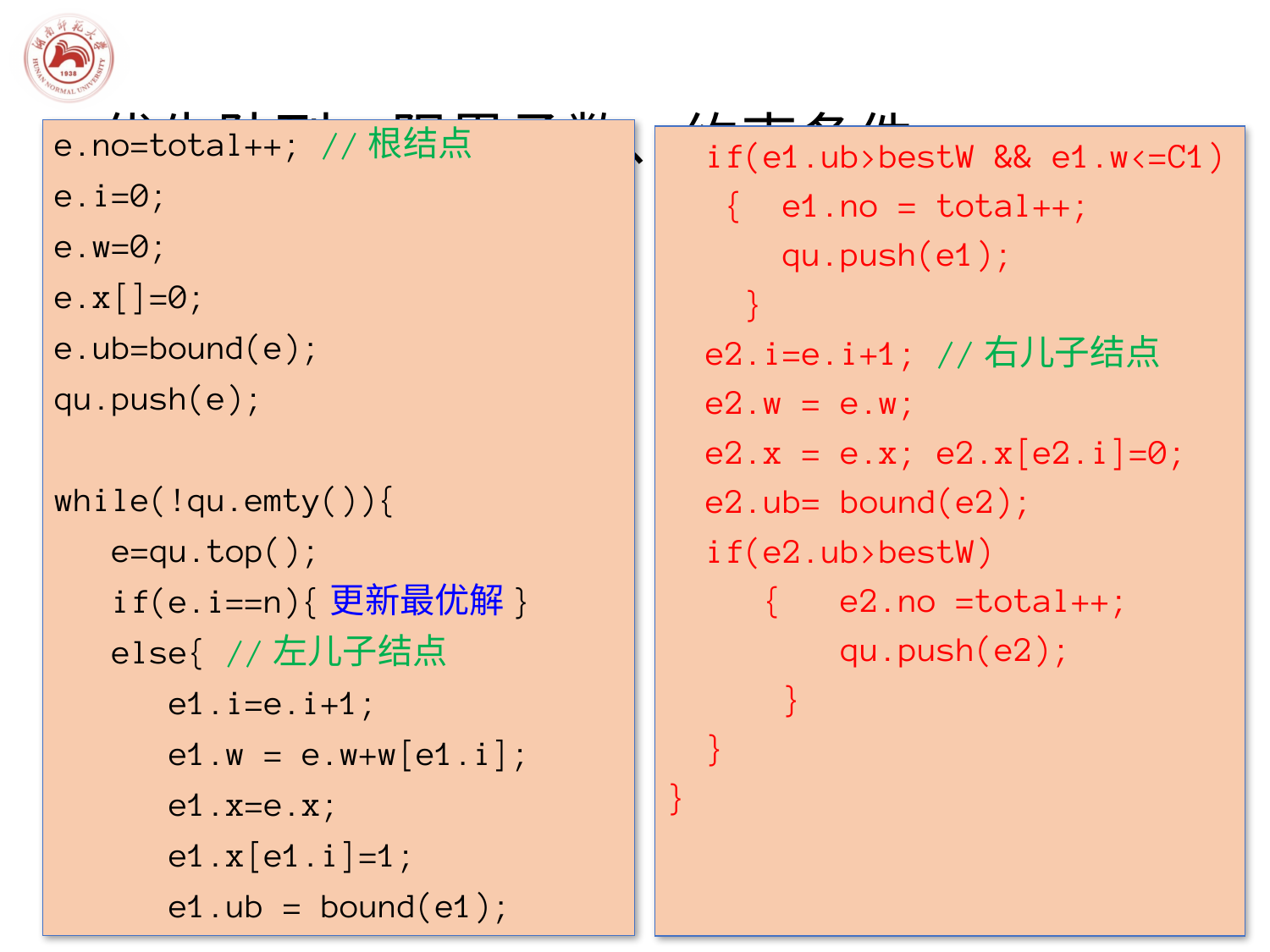

# 优先队列、限界函数、约束条件
e.no=total++; //根结点
e.i=0;
e.w=0;
e.x[]=0;
e.ub=bound(e);
qu.push(e);

while(!qu.emty()){
   e=qu.top();
   if(e.i==n){更新最优解}
   else{ //左儿子结点
      e1.i=e.i+1;
      e1.w = e.w+w[e1.i];
      e1.x=e.x;
      e1.x[e1.i]=1;
      e1.ub = bound(e1);
  if(e1.ub>bestW && e1.w<=C1)
   {  e1.no = total++;
      qu.push(e1);
    }
  e2.i=e.i+1; //右儿子结点
  e2.w = e.w;
  e2.x = e.x; e2.x[e2.i]=0;
  e2.ub= bound(e2);
  if(e2.ub>bestW)
     {   e2.no =total++;
         qu.push(e2);
      }
  }
}
63